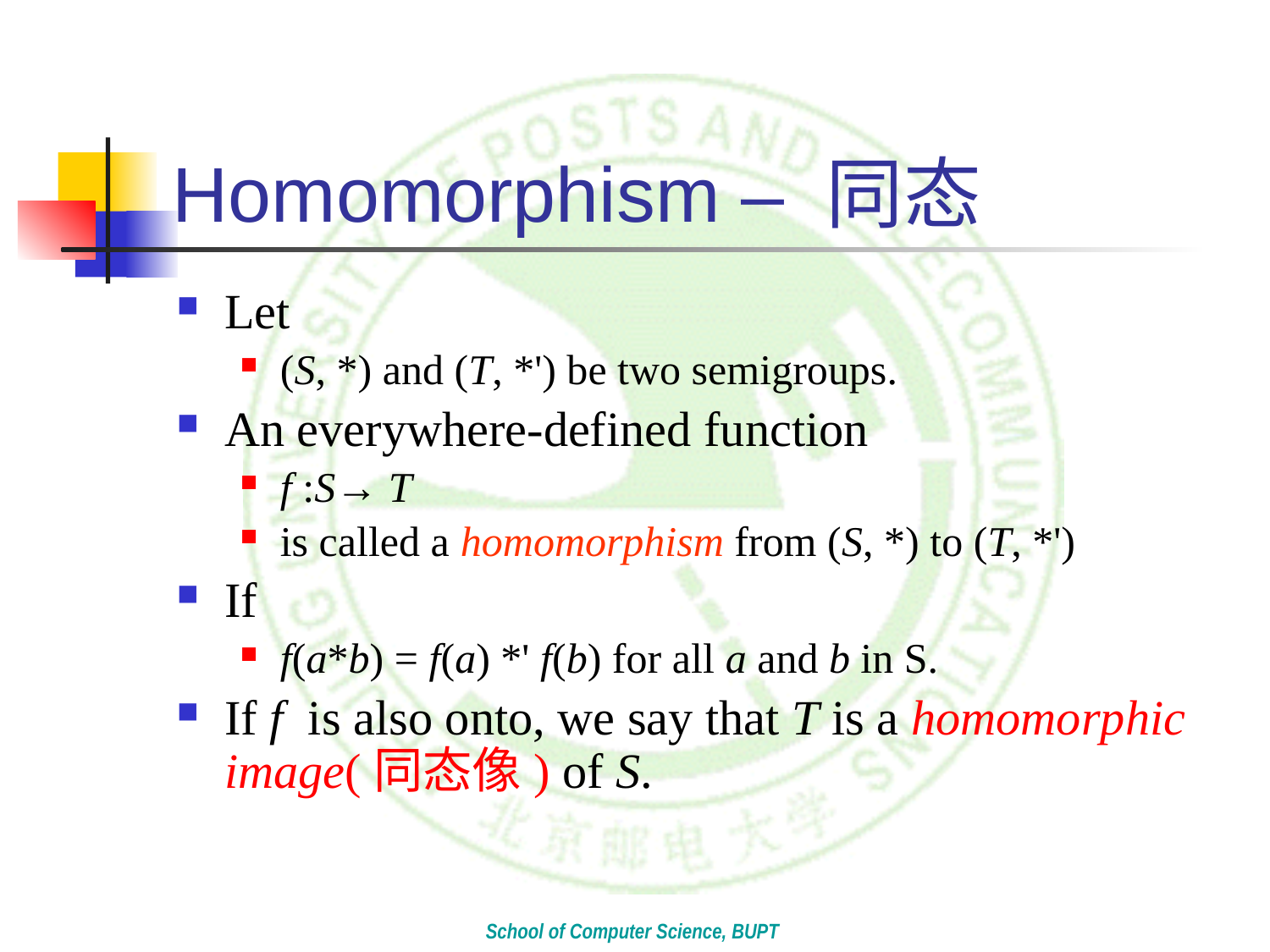

# Homomorphism – 同态
Let
(S, *) and (T, *') be two semigroups.
An everywhere-defined function
f :S→ T
is called a homomorphism from (S, *) to (T, *')
If
f(a*b) = f(a) *' f(b) for all a and b in S.
If f  is also onto, we say that T is a homomorphic image(同态像) of S.
School of Computer Science, BUPT

37